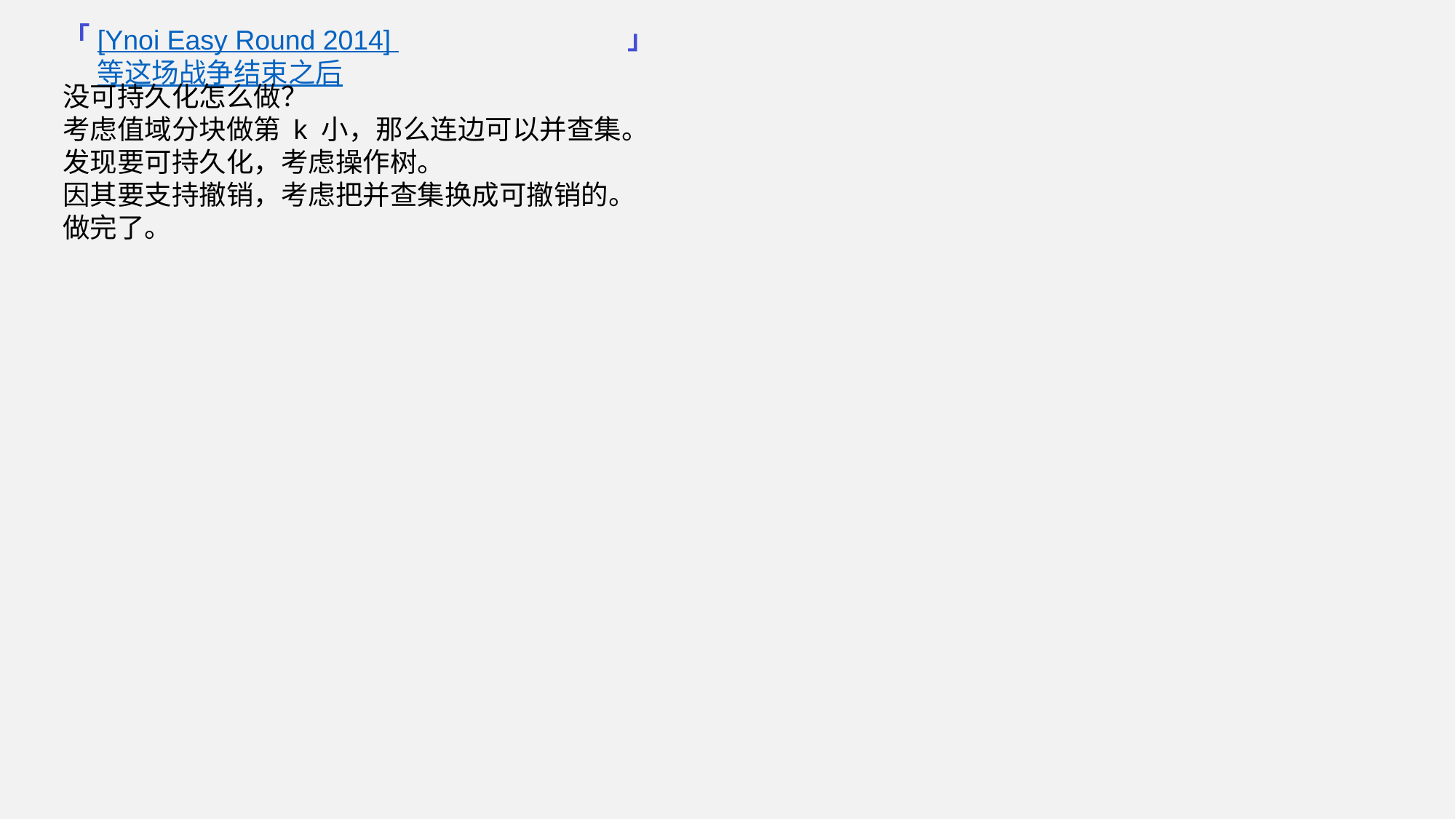

「
」

[Ynoi Easy Round 2014] 等这场战争结束之后
没可持久化怎么做？
考虑值域分块做第 k 小，那么连边可以并查集。
发现要可持久化，考虑操作树。
因其要支持撤销，考虑把并查集换成可撤销的。
做完了。